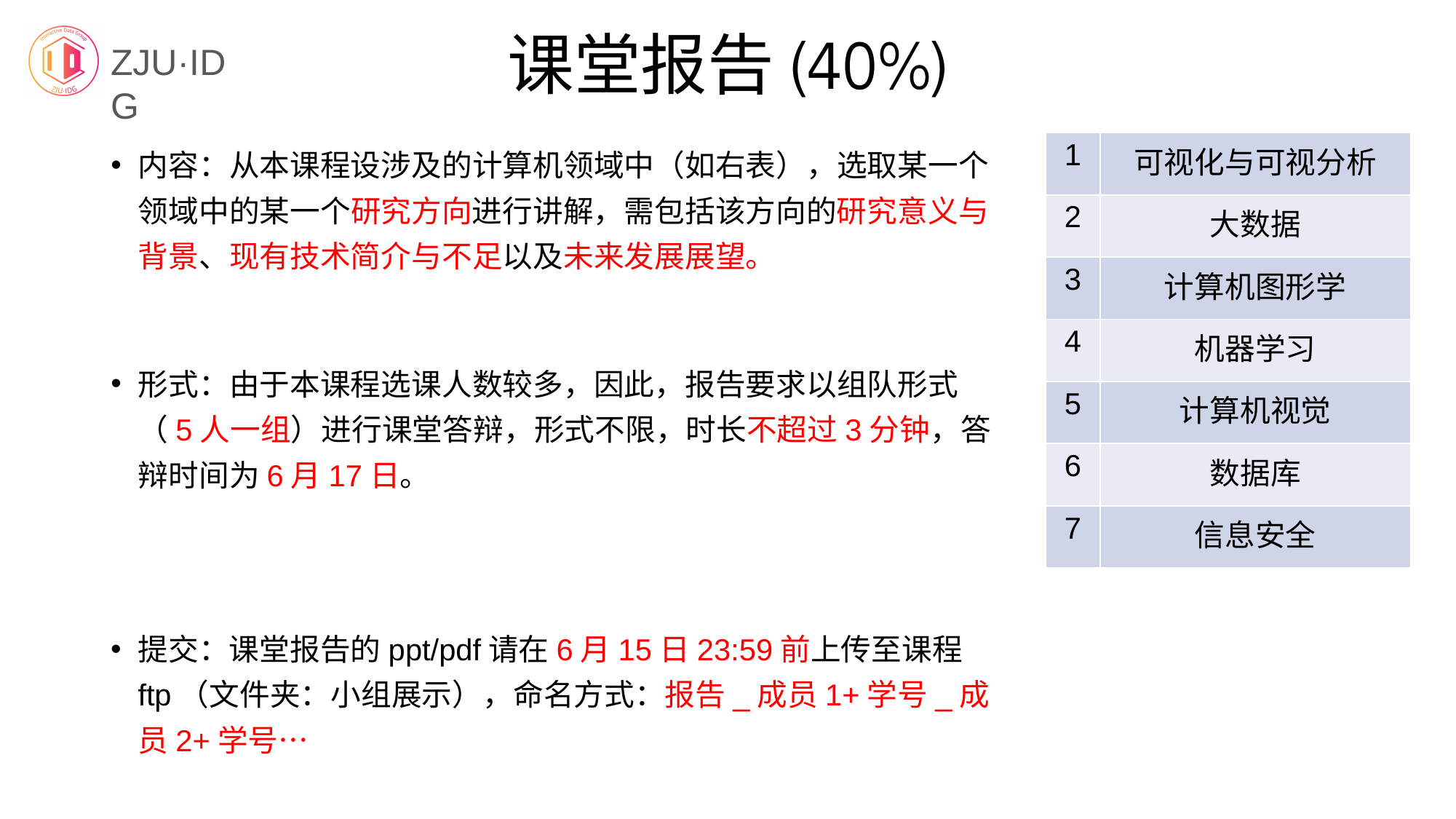

# 课堂报告(40%)
内容：从本课程设涉及的计算机领域中（如右表），选取某一个领域中的某一个研究方向进行讲解，需包括该方向的研究意义与背景、现有技术简介与不足以及未来发展展望。
| 1 | 可视化与可视分析 |
| --- | --- |
| 2 | 大数据 |
| 3 | 计算机图形学 |
| 4 | 机器学习 |
| 5 | 计算机视觉 |
| 6 | 数据库 |
| 7 | 信息安全 |
形式：由于本课程选课人数较多，因此，报告要求以组队形式（5人一组）进行课堂答辩，形式不限，时长不超过3分钟，答辩时间为6月17日。
提交：课堂报告的ppt/pdf请在6月15日23:59前上传至课程ftp（文件夹：小组展示），命名方式：报告_成员1+学号_成员2+学号…